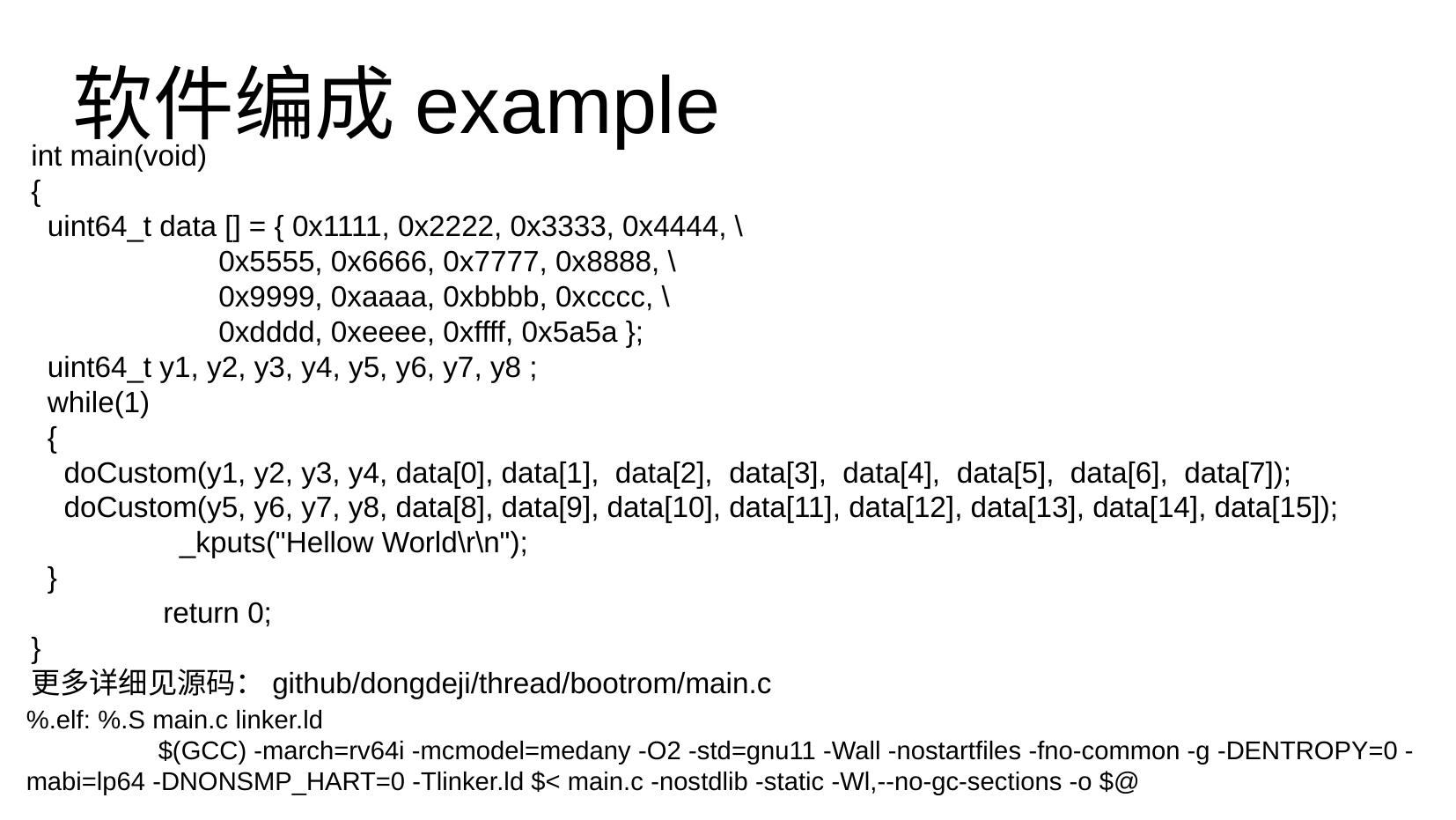

软件编成example
int main(void)
{
  uint64_t data [] = { 0x1111, 0x2222, 0x3333, 0x4444, \
                       0x5555, 0x6666, 0x7777, 0x8888, \
                       0x9999, 0xaaaa, 0xbbbb, 0xcccc, \
                       0xdddd, 0xeeee, 0xffff, 0x5a5a };
  uint64_t y1, y2, y3, y4, y5, y6, y7, y8 ;
  while(1)
  {
    doCustom(y1, y2, y3, y4, data[0], data[1],  data[2],  data[3],  data[4],  data[5],  data[6],  data[7]);
    doCustom(y5, y6, y7, y8, data[8], data[9], data[10], data[11], data[12], data[13], data[14], data[15]);
	  _kputs("Hellow World\r\n");
  }
	return 0;
}
更多详细见源码：github/dongdeji/thread/bootrom/main.c
%.elf: %.S main.c linker.ld
	$(GCC) -march=rv64i -mcmodel=medany -O2 -std=gnu11 -Wall -nostartfiles -fno-common -g -DENTROPY=0 -mabi=lp64 -DNONSMP_HART=0 -Tlinker.ld $< main.c -nostdlib -static -Wl,--no-gc-sections -o $@